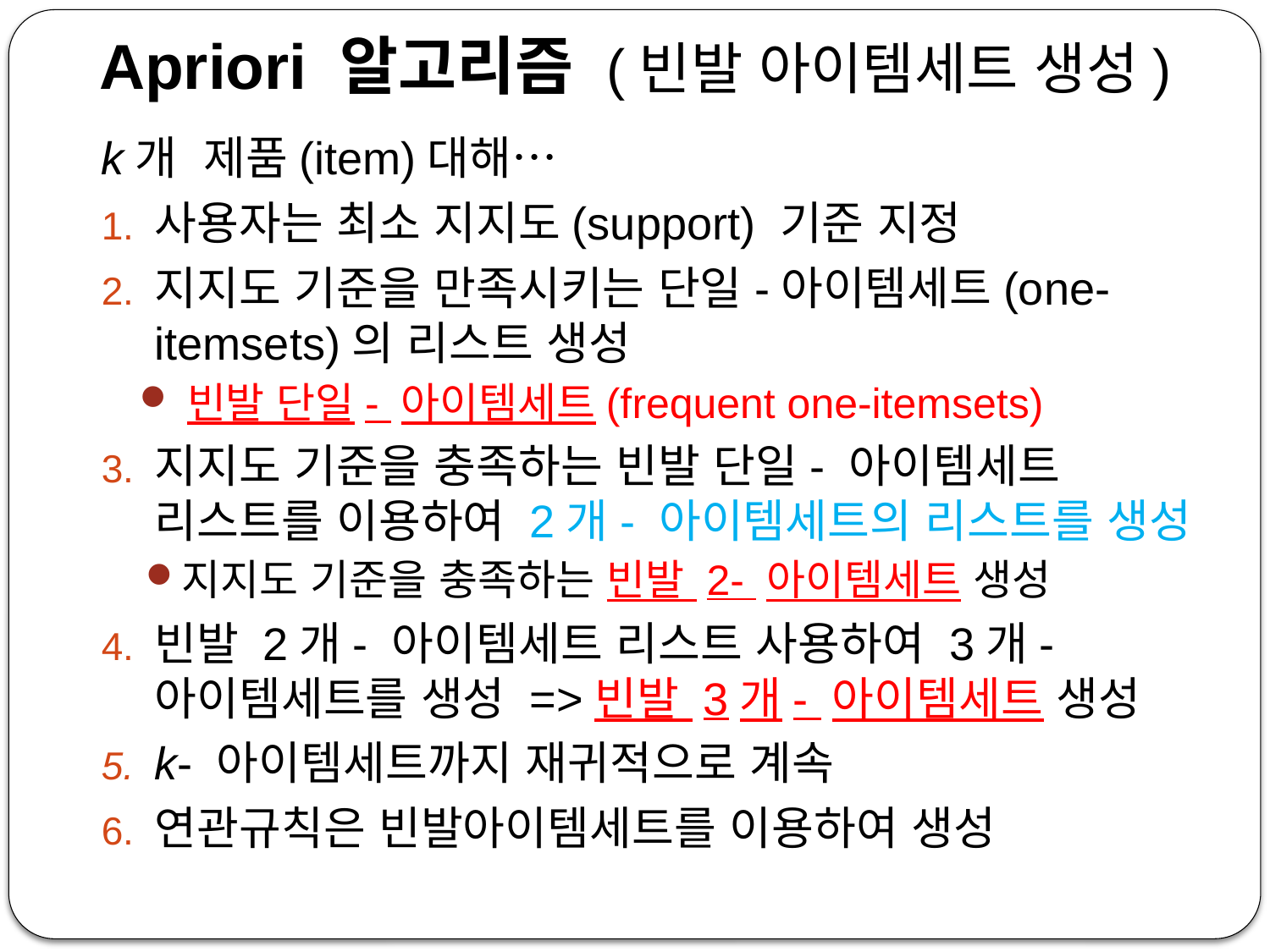

# Apriori 알고리즘 (빈발 아이템세트 생성)
k개  제품(item)대해…
사용자는 최소 지지도(support) 기준 지정
지지도 기준을 만족시키는 단일-아이템세트(one-itemsets)의 리스트 생성
빈발 단일- 아이템세트(frequent one-itemsets)
지지도 기준을 충족하는 빈발 단일- 아이템세트 리스트를 이용하여 2개- 아이템세트의 리스트를 생성
지지도 기준을 충족하는 빈발 2- 아이템세트 생성
빈발 2개- 아이템세트 리스트 사용하여 3개- 아이템세트를 생성 =>빈발 3개- 아이템세트 생성
k- 아이템세트까지 재귀적으로 계속
연관규칙은 빈발아이템세트를 이용하여 생성